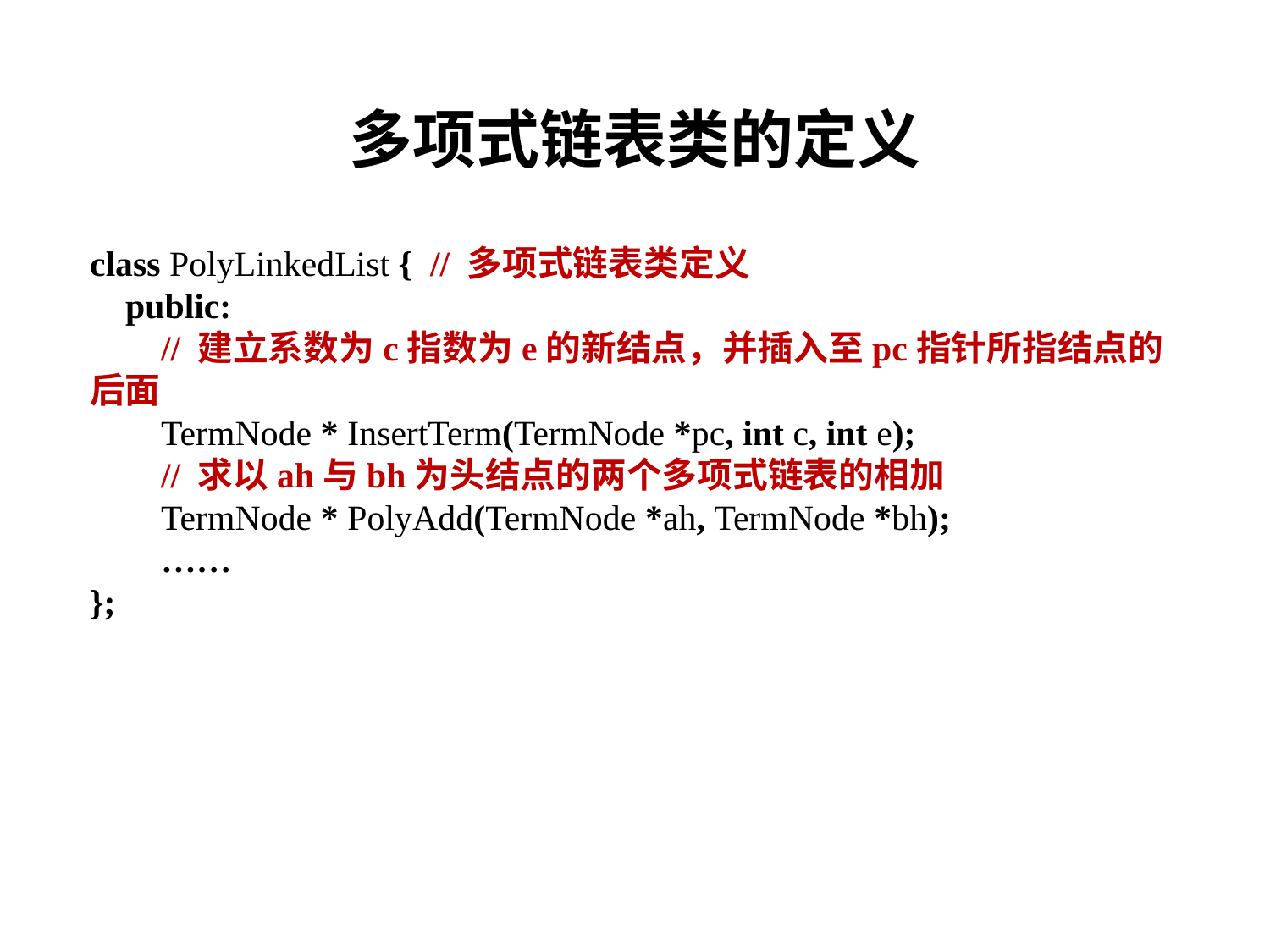

# 多项式链表类的定义
class PolyLinkedList {  // 多项式链表类定义
    public:
        // 建立系数为c指数为e的新结点，并插入至pc指针所指结点的后面
        TermNode * InsertTerm(TermNode *pc, int c, int e);
        // 求以ah与bh为头结点的两个多项式链表的相加
        TermNode * PolyAdd(TermNode *ah, TermNode *bh);
        ……
};